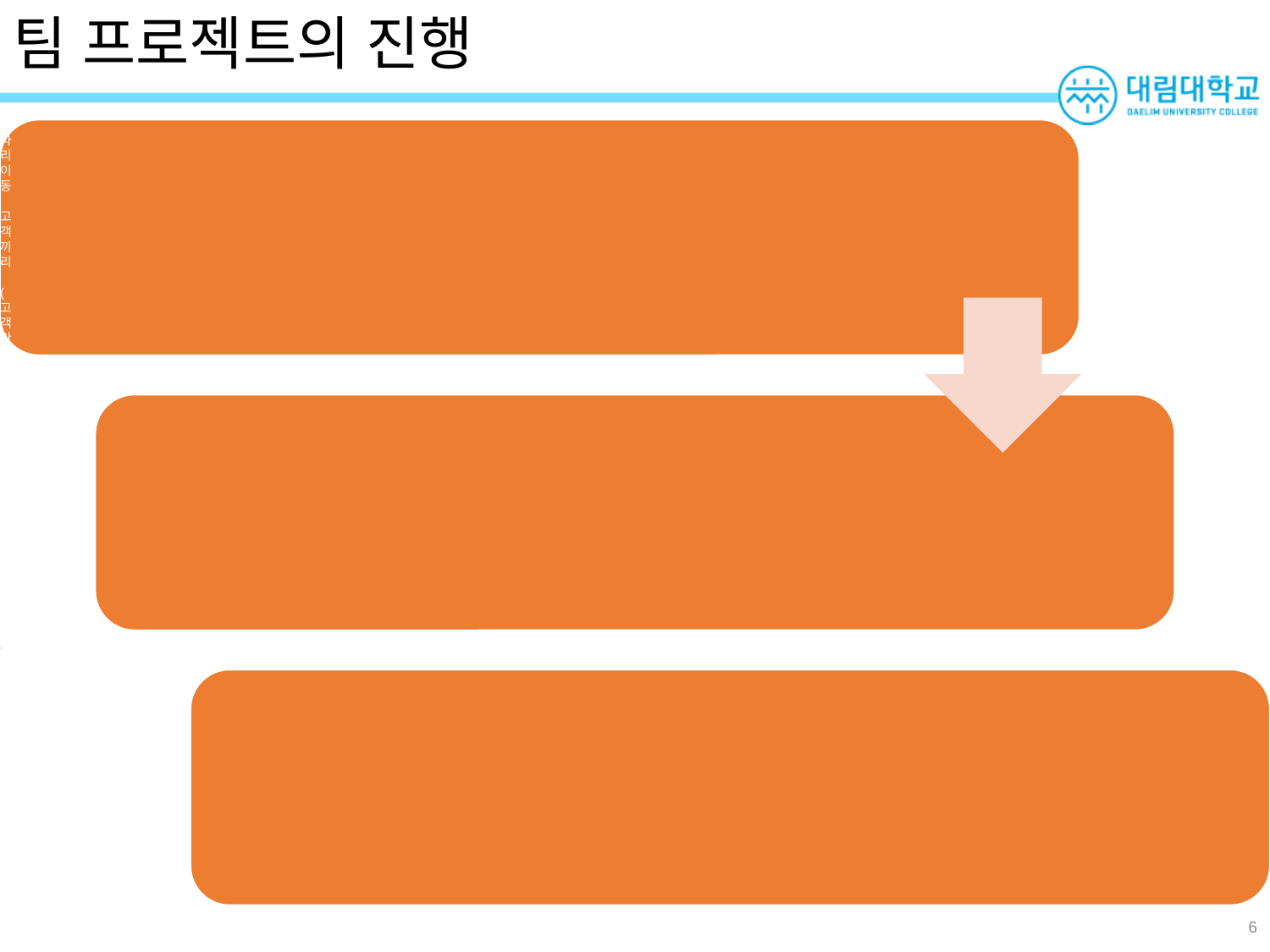

# 팀 프로젝트의 진행
사용자(고객) 피드백 (10분)
자리이동 고객끼리 (고객만 이동)
사용
설명 / 피드백 / 피드백 반영 (반영 할지 안할지 결정)
6